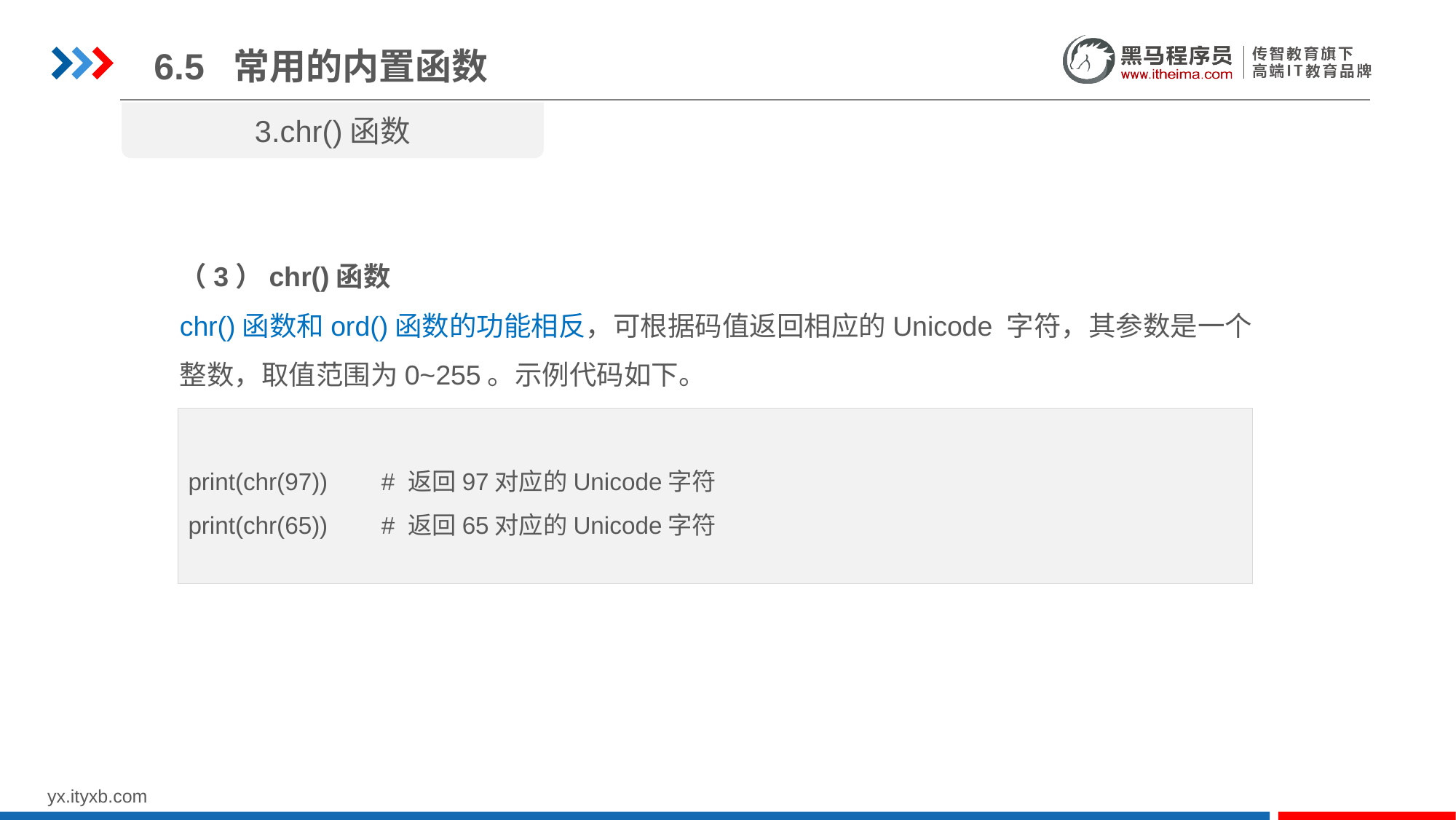

6.5  常用的内置函数

3.chr()函数
（3）chr()函数
chr()函数和ord()函数的功能相反，可根据码值返回相应的Unicode 字符，其参数是一个整数，取值范围为0~255。示例代码如下。
print(chr(97))        # 返回97对应的Unicode字符
print(chr(65))        # 返回65对应的Unicode字符